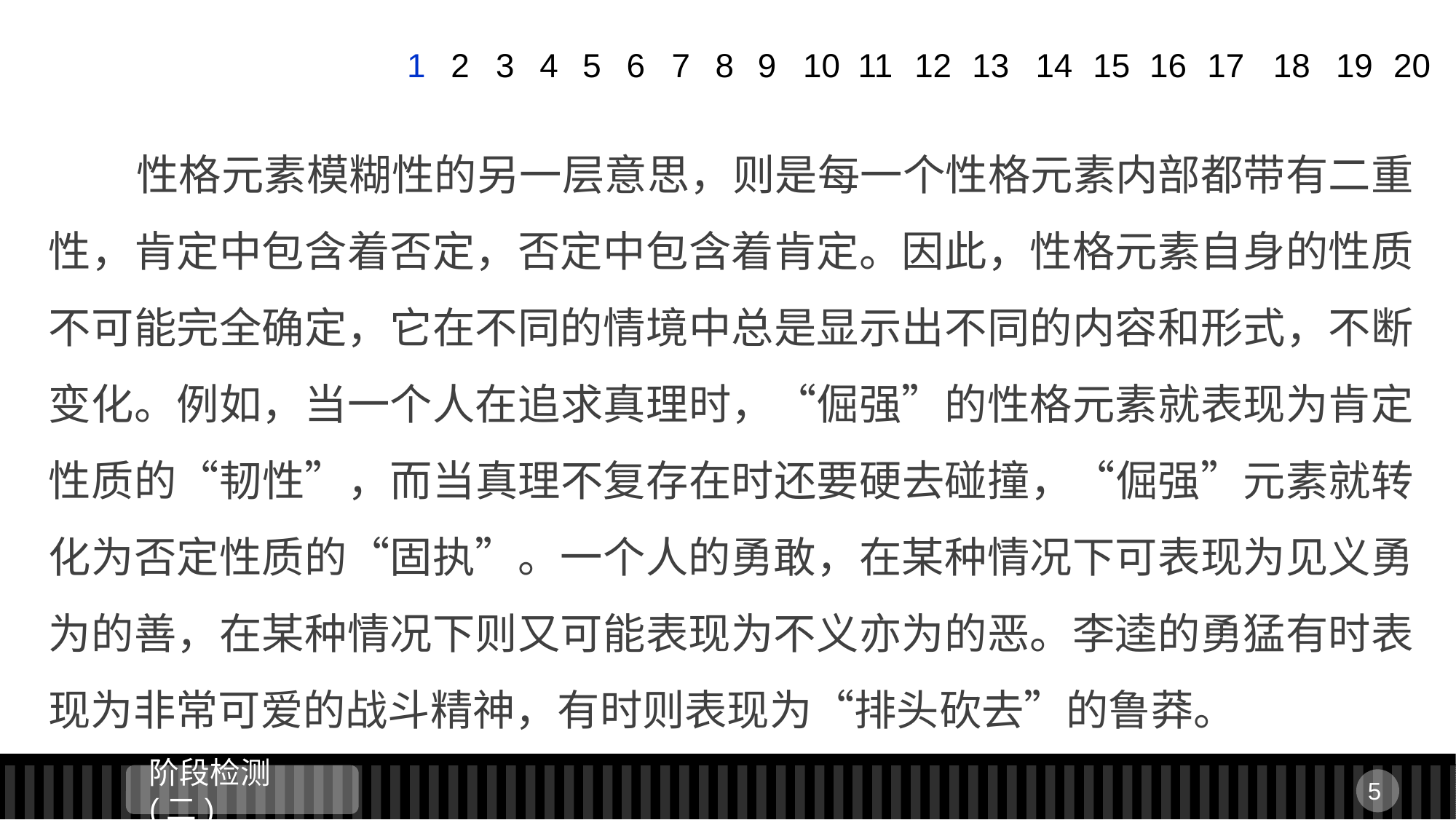

1
2
3
4
5
6
7
8
9
11
12
13
14
15
16
17
18
19
20
10
        性格元素模糊性的另一层意思，则是每一个性格元素内部都带有二重性，肯定中包含着否定，否定中包含着肯定。因此，性格元素自身的性质不可能完全确定，它在不同的情境中总是显示出不同的内容和形式，不断变化。例如，当一个人在追求真理时，“倔强”的性格元素就表现为肯定性质的“韧性”，而当真理不复存在时还要硬去碰撞，“倔强”元素就转化为否定性质的“固执”。一个人的勇敢，在某种情况下可表现为见义勇为的善，在某种情况下则又可能表现为不义亦为的恶。李逵的勇猛有时表现为非常可爱的战斗精神，有时则表现为“排头砍去”的鲁莽。